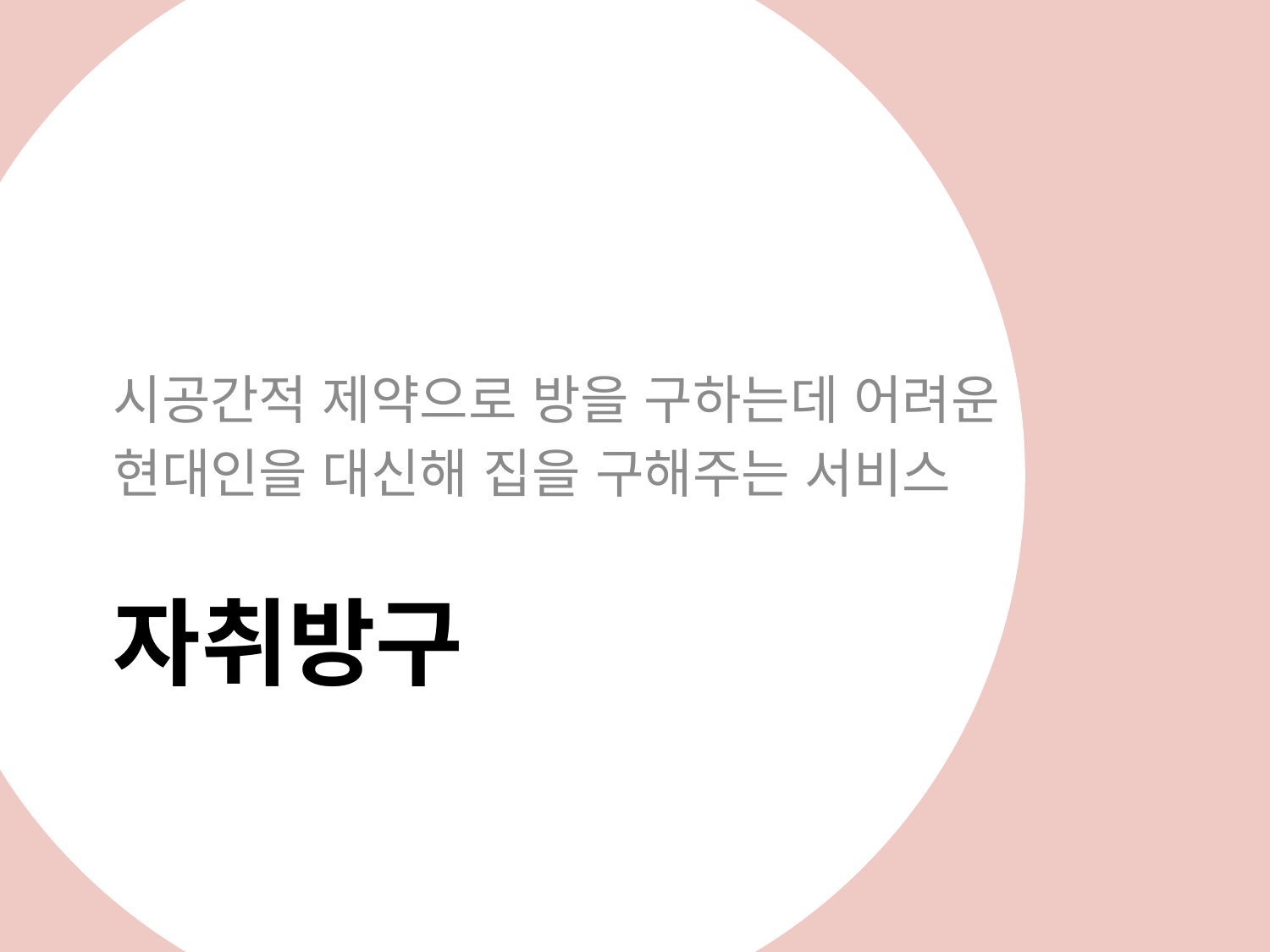

시공간적 제약으로 방을 구하는데 어려운
현대인을 대신해 집을 구해주는 서비스

# 자취방구